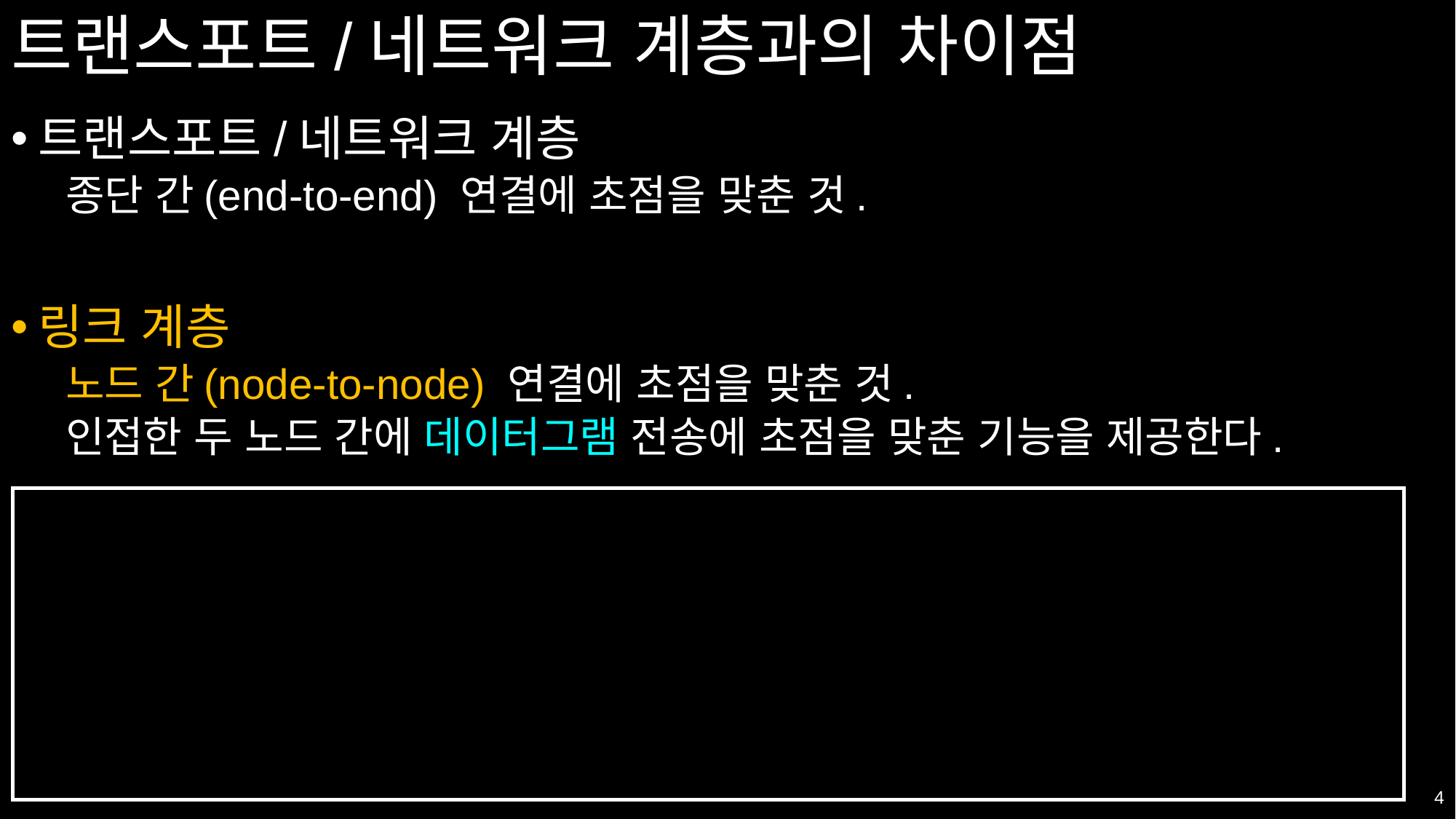

# 트랜스포트/네트워크 계층과의 차이점
트랜스포트/네트워크 계층
종단 간(end-to-end) 연결에 초점을 맞춘 것.

링크 계층
노드 간(node-to-node) 연결에 초점을 맞춘 것.
인접한 두 노드 간에 데이터그램 전송에 초점을 맞춘 기능을 제공한다.

4